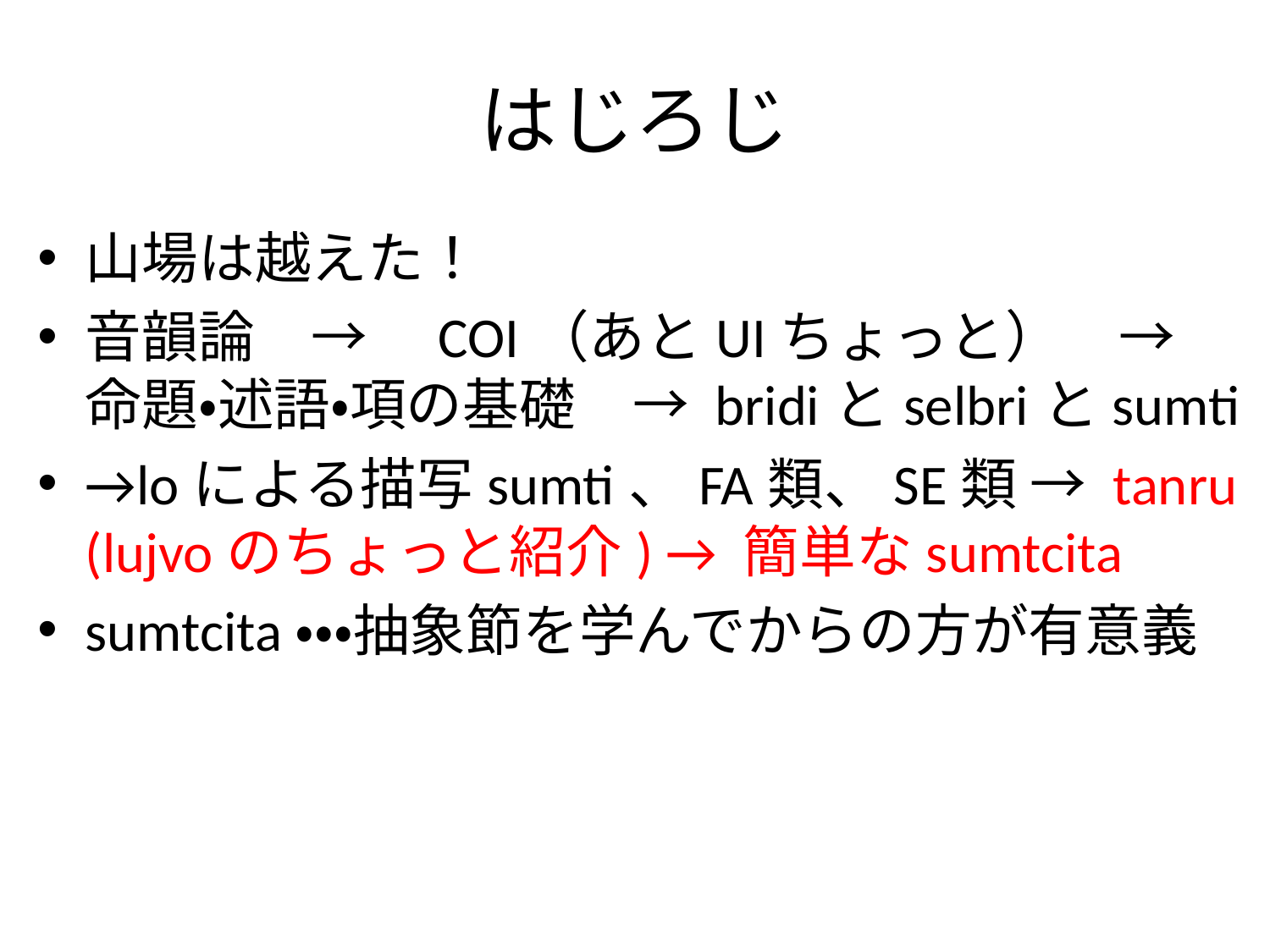

# はじろじ
山場は越えた！
音韻論　→　COI（あとUIちょっと）　→　命題・述語・項の基礎　→ bridiとselbriとsumti
→loによる描写sumti、FA類、SE類 → tanru (lujvoのちょっと紹介) → 簡単なsumtcita
sumtcita・・・抽象節を学んでからの方が有意義